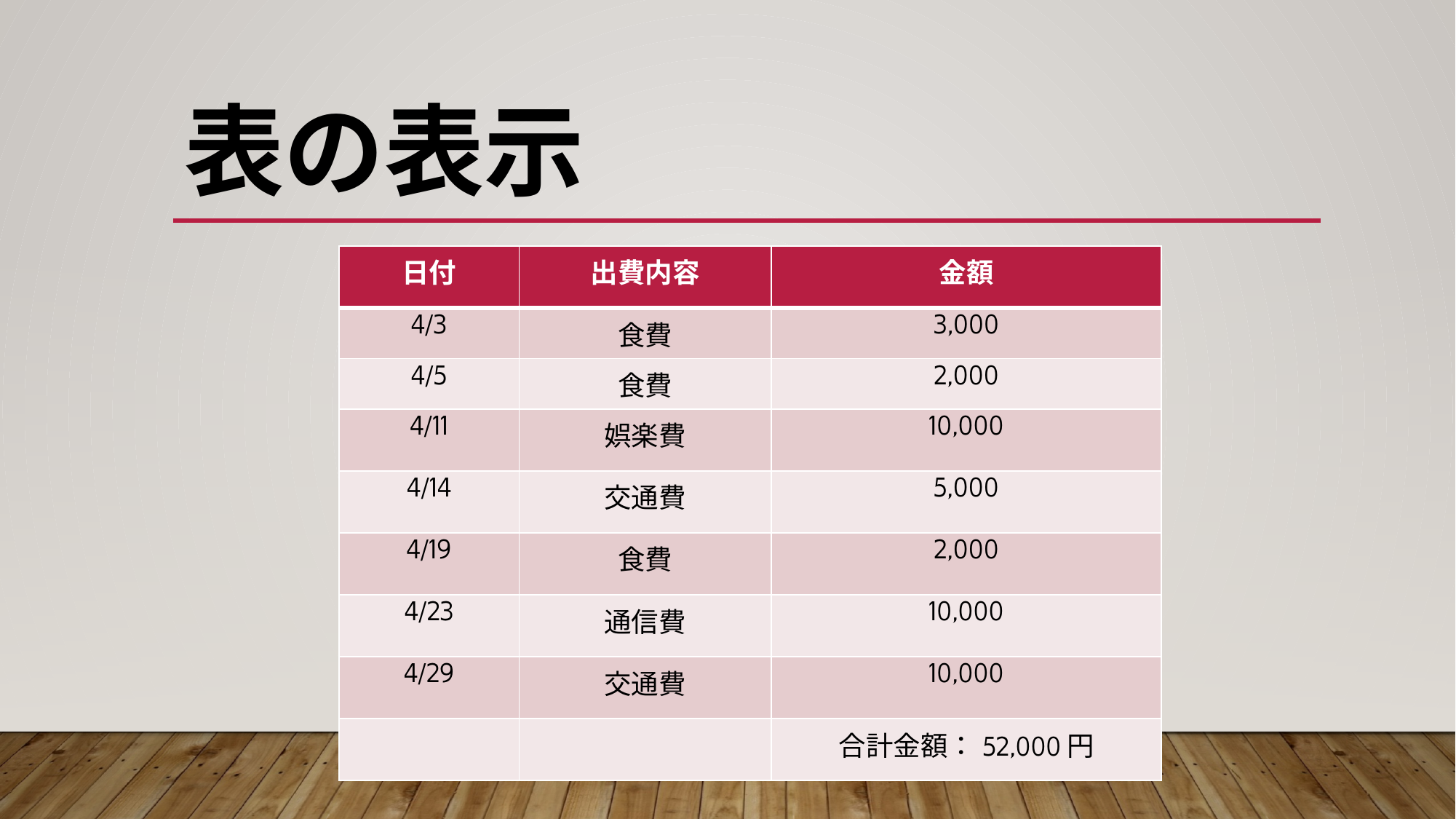

# 表の表示
| 日付 | 出費内容 | 金額 |
| --- | --- | --- |
| 4/3 | 食費 | 3,000 |
| 4/5 | 食費 | 2,000 |
| 4/11 | 娯楽費 | 10,000 |
| 4/14 | 交通費 | 5,000 |
| 4/19 | 食費 | 2,000 |
| 4/23 | 通信費 | 10,000 |
| 4/29 | 交通費 | 10,000 |
|  |  | 合計金額：52,000円 |